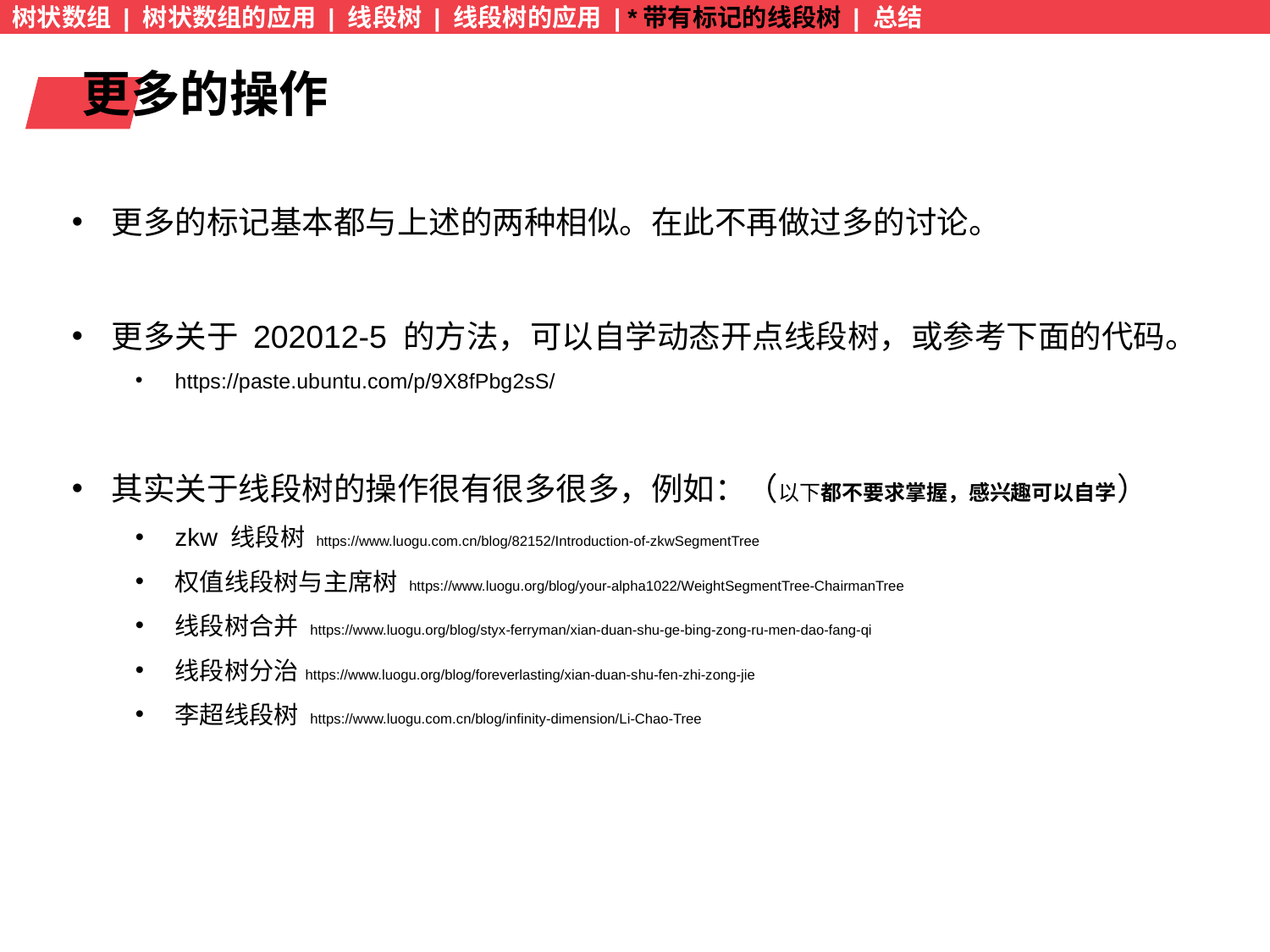

树状数组 | 树状数组的应用 | 线段树 | 线段树的应用 | *带有标记的线段树 | 总结
更多的操作

更多的标记基本都与上述的两种相似。在此不再做过多的讨论。

更多关于 202012-5 的方法，可以自学动态开点线段树，或参考下面的代码。
https://paste.ubuntu.com/p/9X8fPbg2sS/

其实关于线段树的操作很有很多很多，例如：（以下都不要求掌握，感兴趣可以自学）
zkw 线段树 https://www.luogu.com.cn/blog/82152/Introduction-of-zkwSegmentTree
权值线段树与主席树 https://www.luogu.org/blog/your-alpha1022/WeightSegmentTree-ChairmanTree
线段树合并 https://www.luogu.org/blog/styx-ferryman/xian-duan-shu-ge-bing-zong-ru-men-dao-fang-qi
线段树分治 https://www.luogu.org/blog/foreverlasting/xian-duan-shu-fen-zhi-zong-jie
李超线段树 https://www.luogu.com.cn/blog/infinity-dimension/Li-Chao-Tree

46